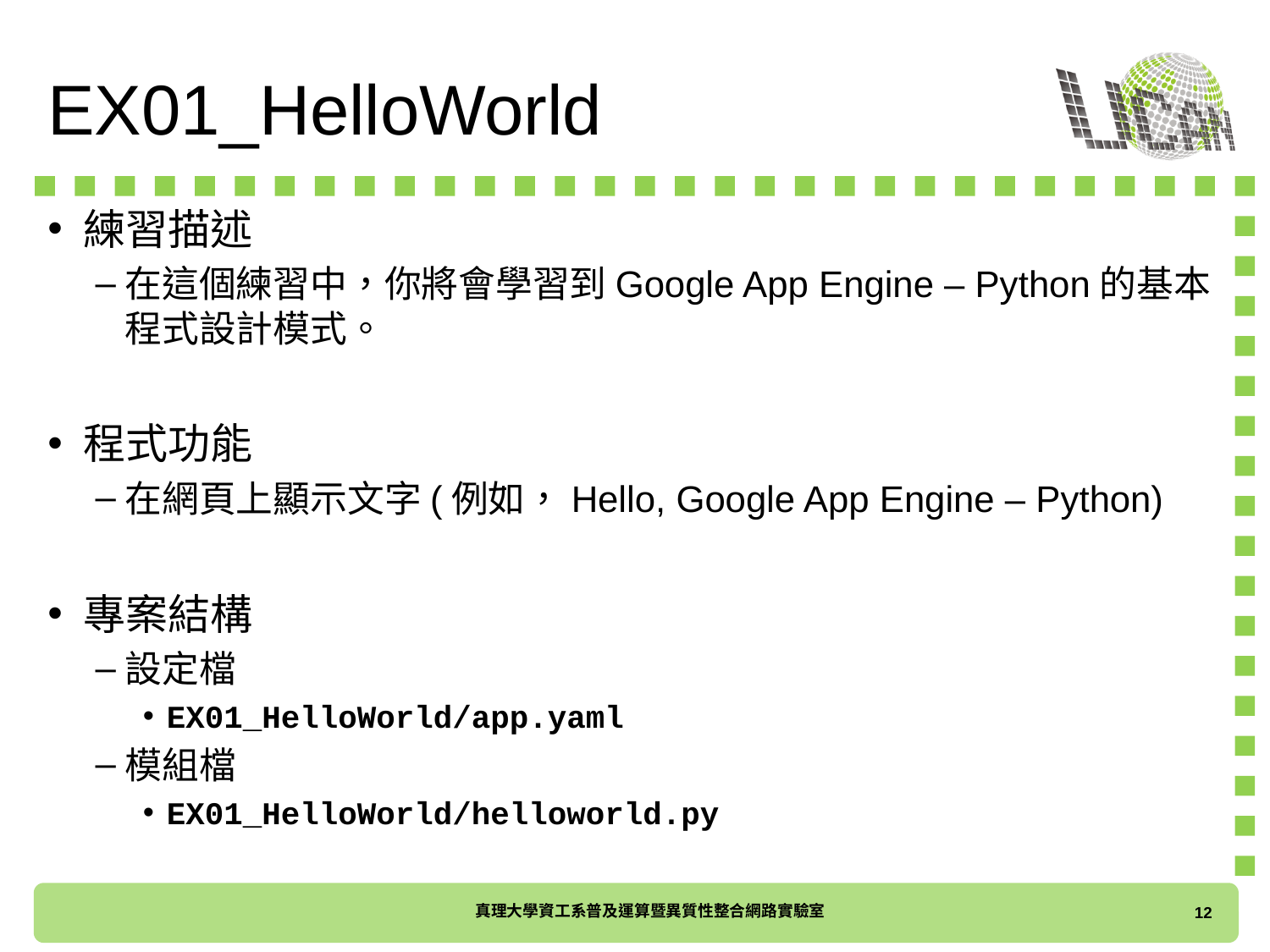

# EX01_HelloWorld
練習描述
在這個練習中，你將會學習到Google App Engine – Python的基本程式設計模式。

程式功能
在網頁上顯示文字(例如，Hello, Google App Engine – Python)

專案結構
設定檔
EX01_HelloWorld/app.yaml
模組檔
EX01_HelloWorld/helloworld.py
12
真理大學資工系普及運算暨異質性整合網路實驗室